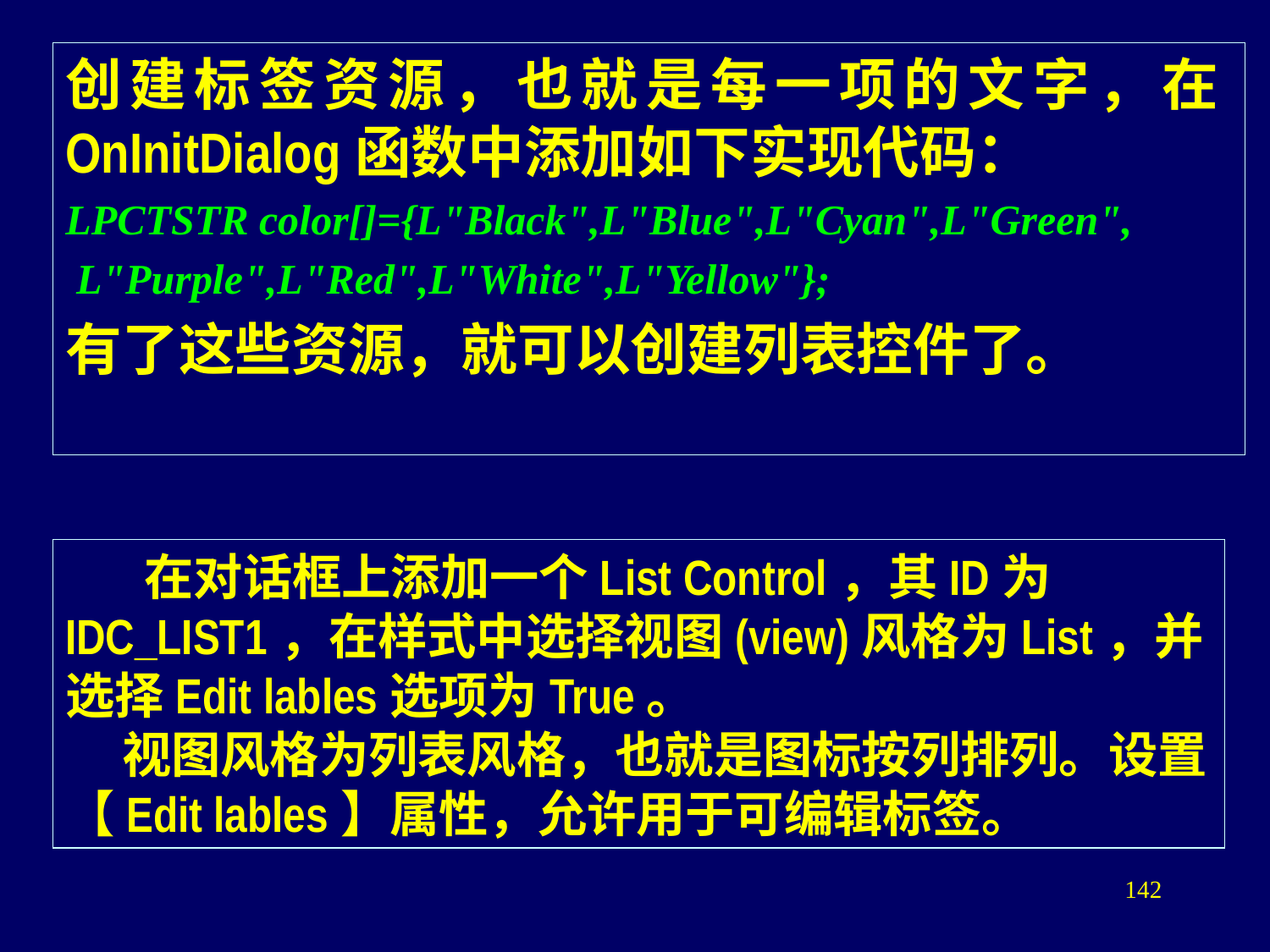

创建标签资源，也就是每一项的文字，在OnInitDialog函数中添加如下实现代码：
LPCTSTR color[]={L"Black",L"Blue",L"Cyan",L"Green",
 L"Purple",L"Red",L"White",L"Yellow"};
有了这些资源，就可以创建列表控件了。
      在对话框上添加一个List Control，其ID为IDC_LIST1，在样式中选择视图(view)风格为List，并选择Edit lables选项为True。
    视图风格为列表风格，也就是图标按列排列。设置【Edit lables】属性，允许用于可编辑标签。
142